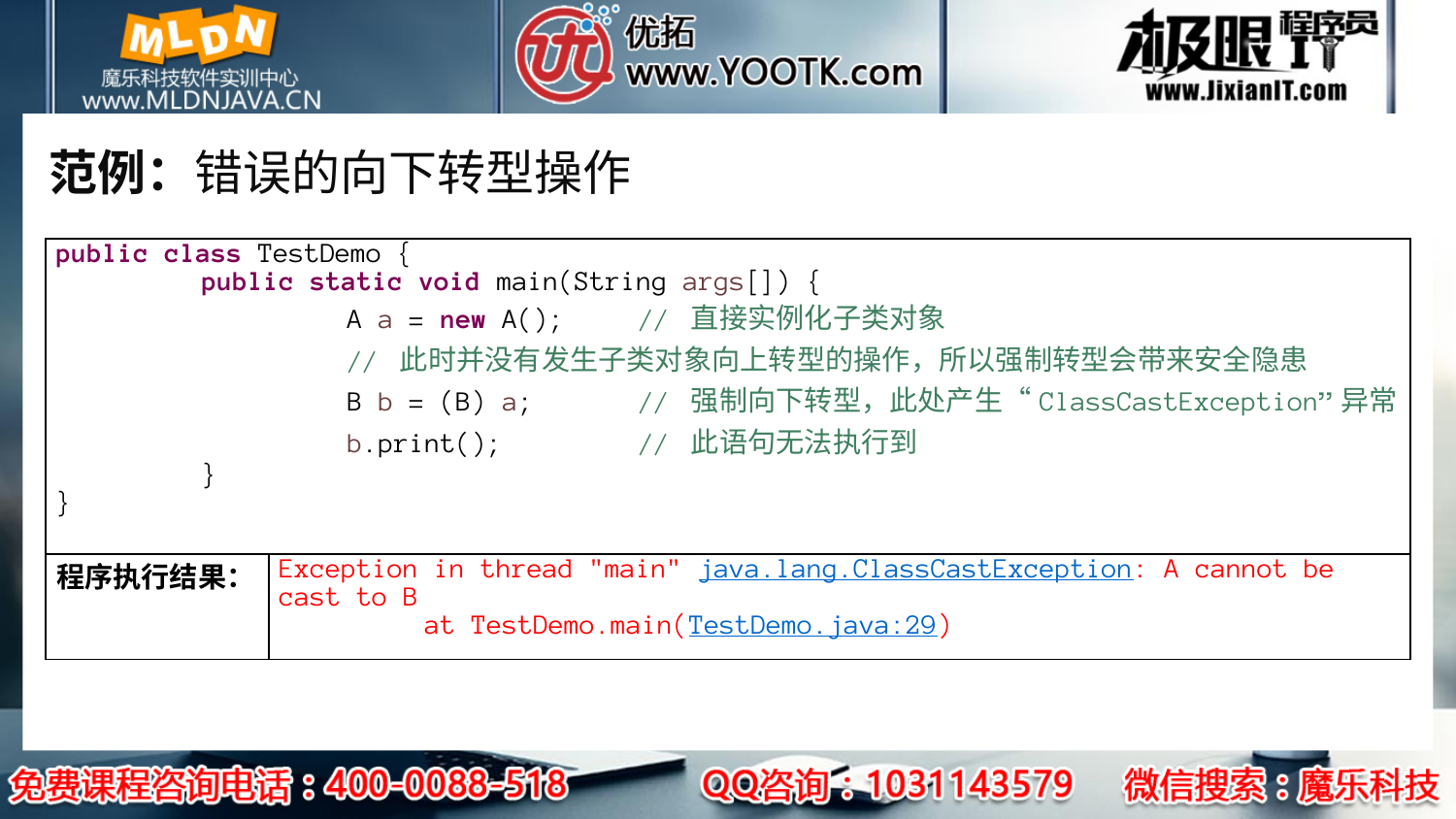

# 范例：错误的向下转型操作
| public class TestDemo { public static void main(String args[]) { A a = new A(); // 直接实例化子类对象 // 此时并没有发生子类对象向上转型的操作，所以强制转型会带来安全隐患 B b = (B) a; // 强制向下转型，此处产生“ClassCastException”异常 b.print(); // 此语句无法执行到 } } |  |
| --- | --- |
| 程序执行结果： | Exception in thread "main" java.lang.ClassCastException: A cannot be cast to B at TestDemo.main(TestDemo.java:29) |